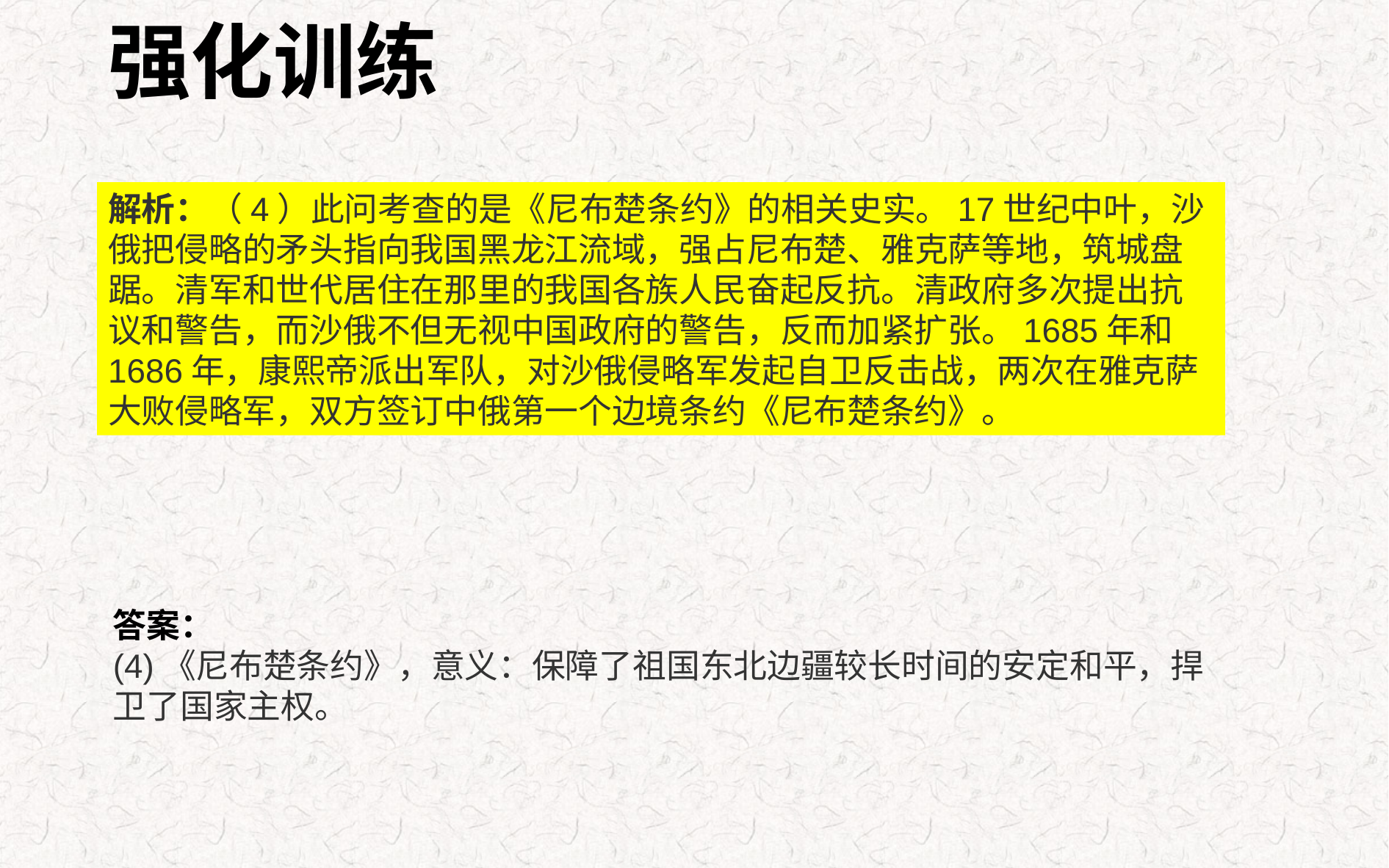

强化训练
解析：（4）此问考查的是《尼布楚条约》的相关史实。17世纪中叶，沙俄把侵略的矛头指向我国黑龙江流域，强占尼布楚、雅克萨等地，筑城盘踞。清军和世代居住在那里的我国各族人民奋起反抗。清政府多次提出抗议和警告，而沙俄不但无视中国政府的警告，反而加紧扩张。1685年和1686年，康熙帝派出军队，对沙俄侵略军发起自卫反击战，两次在雅克萨大败侵略军，双方签订中俄第一个边境条约《尼布楚条约》。
答案：
(4)《尼布楚条约》，意义：保障了祖国东北边疆较长时间的安定和平，捍卫了国家主权。